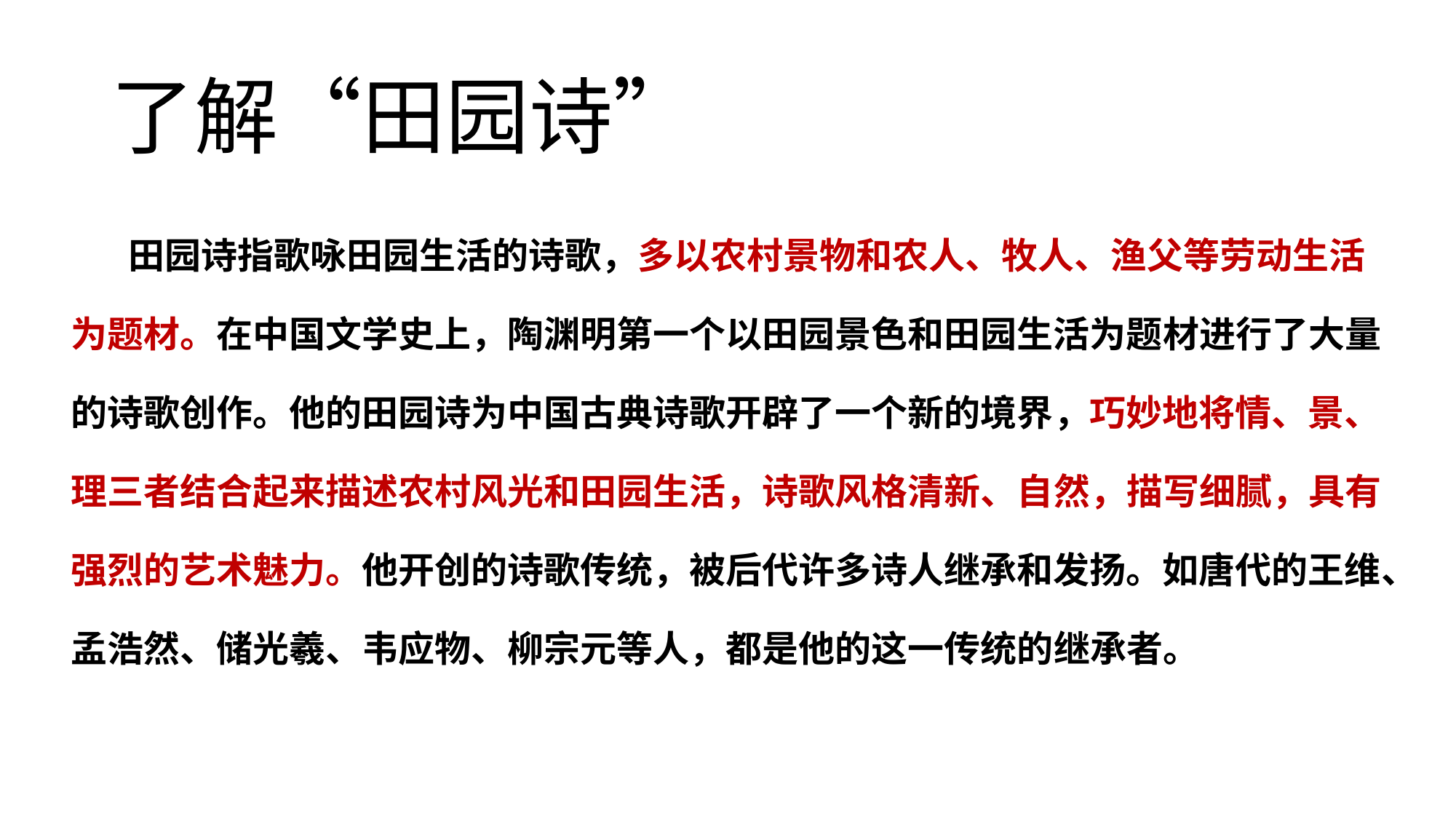

了解“田园诗”
       田园诗指歌咏田园生活的诗歌，多以农村景物和农人、牧人、渔父等劳动生活为题材。在中国文学史上，陶渊明第一个以田园景色和田园生活为题材进行了大量的诗歌创作。他的田园诗为中国古典诗歌开辟了一个新的境界，巧妙地将情、景、理三者结合起来描述农村风光和田园生活，诗歌风格清新、自然，描写细腻，具有强烈的艺术魅力。他开创的诗歌传统，被后代许多诗人继承和发扬。如唐代的王维、孟浩然、储光羲、韦应物、柳宗元等人，都是他的这一传统的继承者。